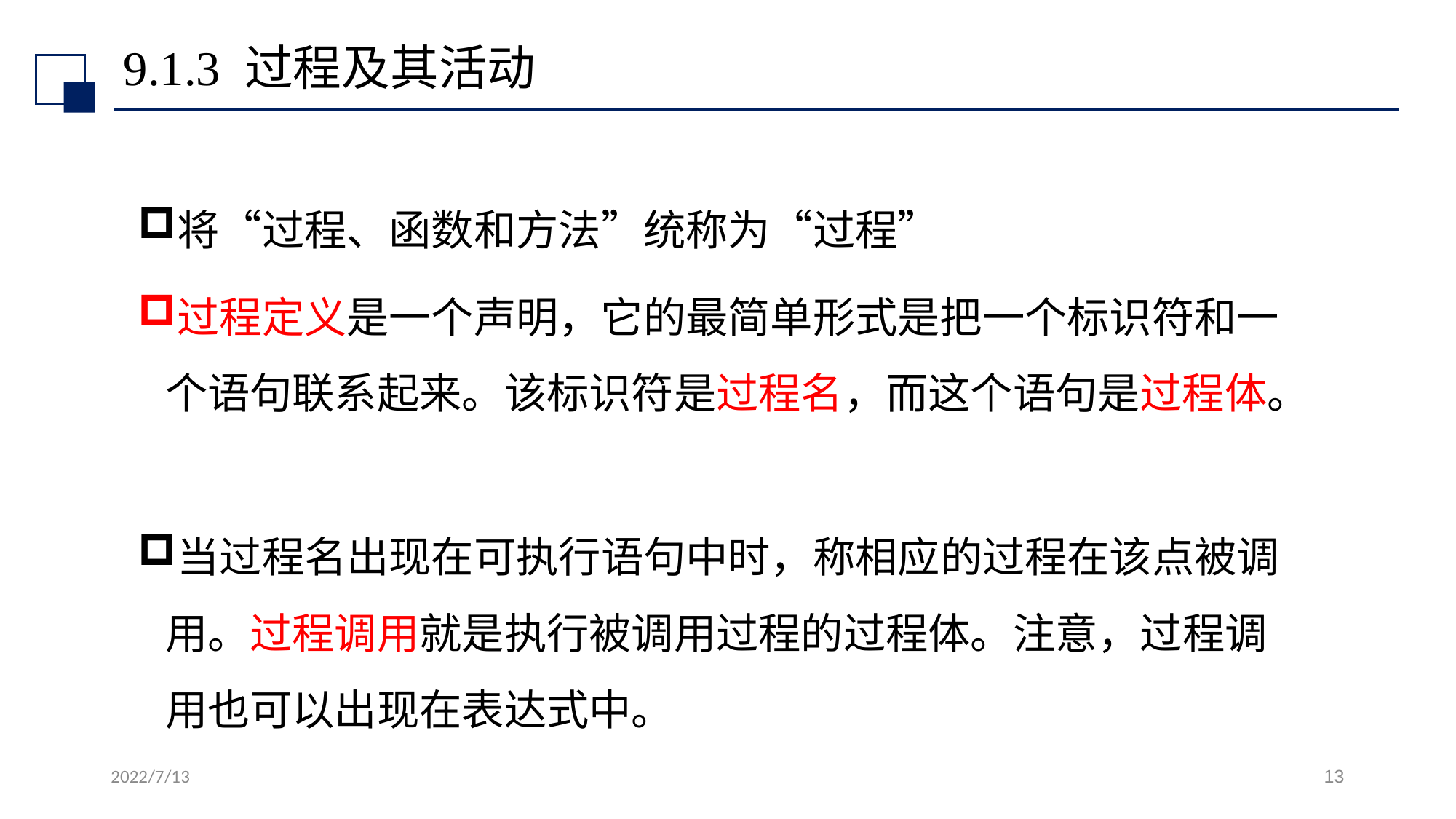

# 9.1.3 过程及其活动
将“过程、函数和方法”统称为“过程”
过程定义是一个声明，它的最简单形式是把一个标识符和一个语句联系起来。该标识符是过程名，而这个语句是过程体。
当过程名出现在可执行语句中时，称相应的过程在该点被调用。过程调用就是执行被调用过程的过程体。注意，过程调用也可以出现在表达式中。
2022/7/13
13